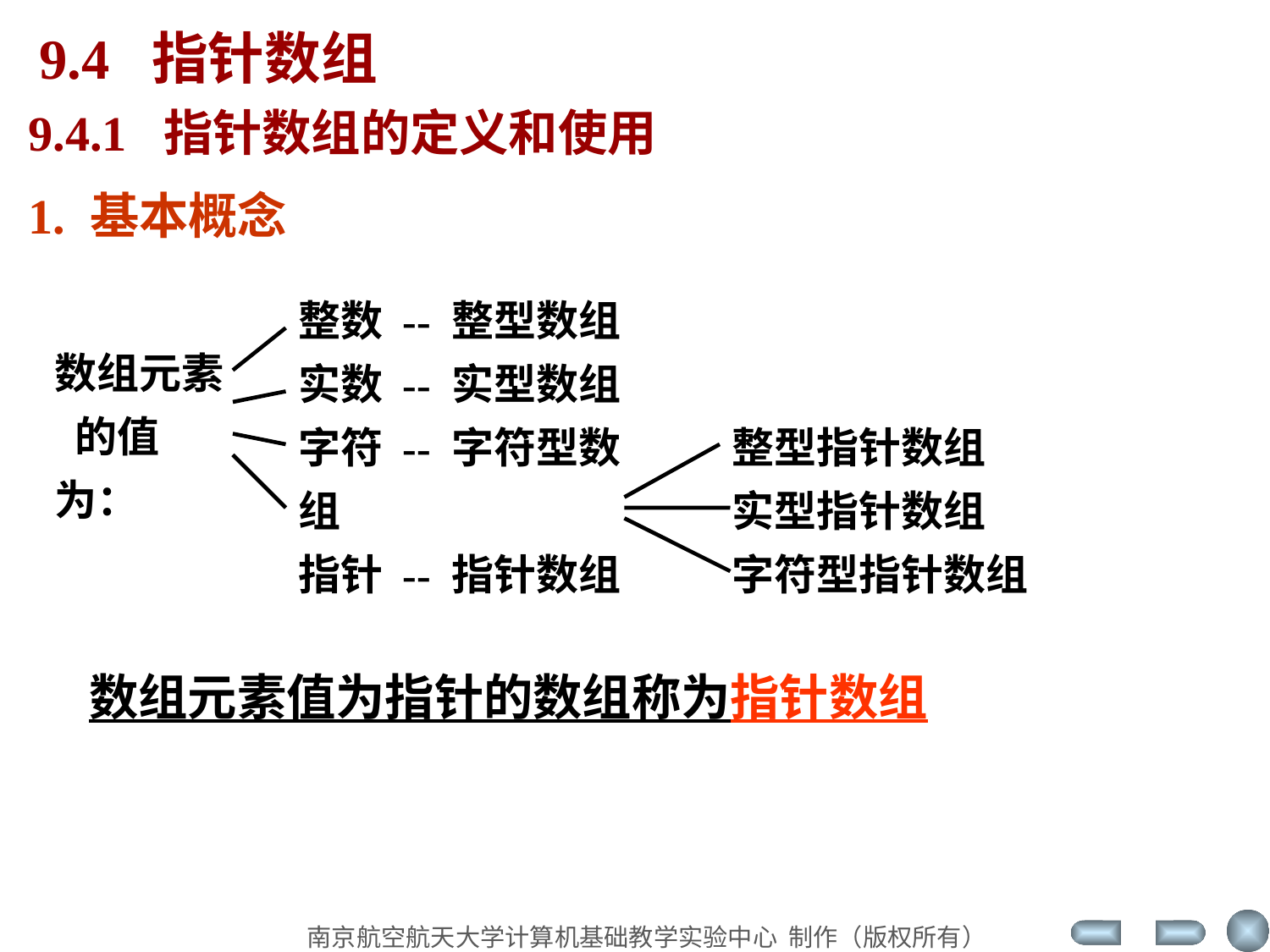

9.4  指针数组
9.4.1  指针数组的定义和使用
1. 基本概念
整数 -- 整型数组
实数 -- 实型数组
字符 -- 字符型数组
指针 -- 指针数组

数组元素
 的值为：
整型指针数组
实型指针数组
字符型指针数组

数组元素值为指针的数组称为指针数组